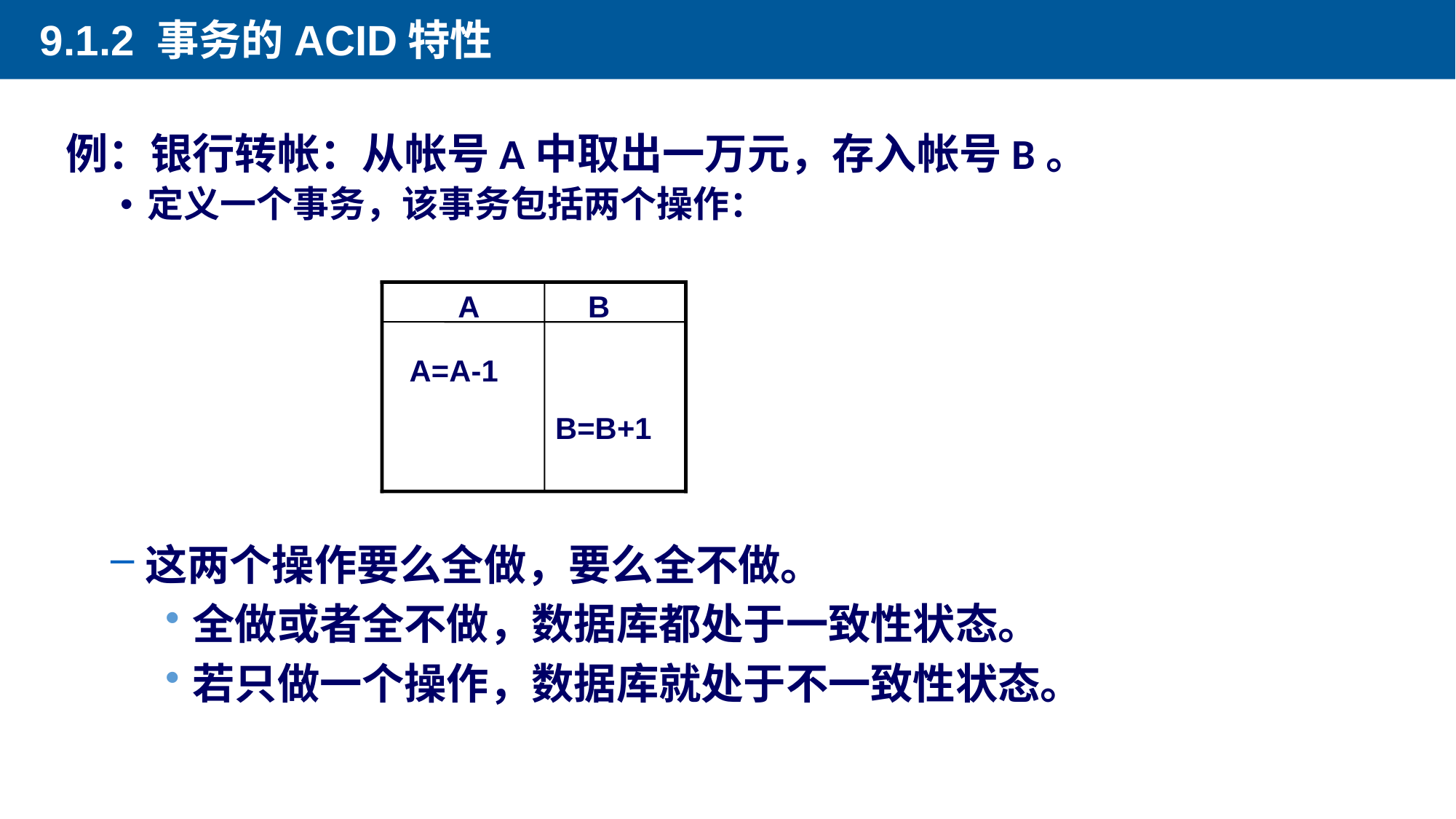

9.1.2 事务的ACID特性
例：银行转帐：从帐号A中取出一万元，存入帐号B。
定义一个事务，该事务包括两个操作：

A

B

  A=A-1

B=B+1

这两个操作要么全做，要么全不做。
全做或者全不做，数据库都处于一致性状态。
若只做一个操作，数据库就处于不一致性状态。